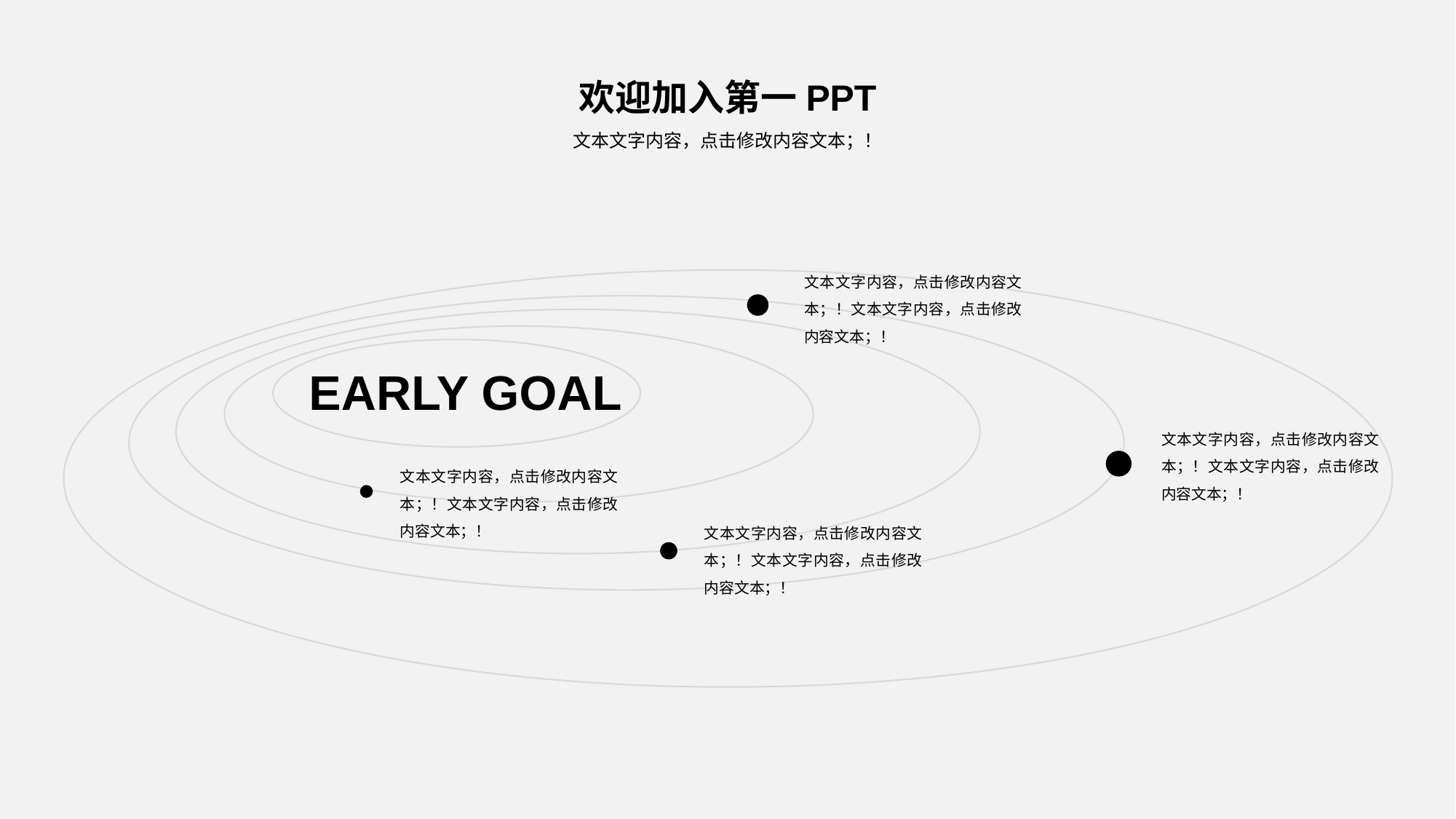

欢迎加入第一PPT
文本文字内容，点击修改内容文本；！
文本文字内容，点击修改内容文本；！文本文字内容，点击修改内容文本；！

EARLY GOAL

文本文字内容，点击修改内容文本；！文本文字内容，点击修改内容文本；！

文本文字内容，点击修改内容文本；！文本文字内容，点击修改内容文本；！

文本文字内容，点击修改内容文本；！文本文字内容，点击修改内容文本；！